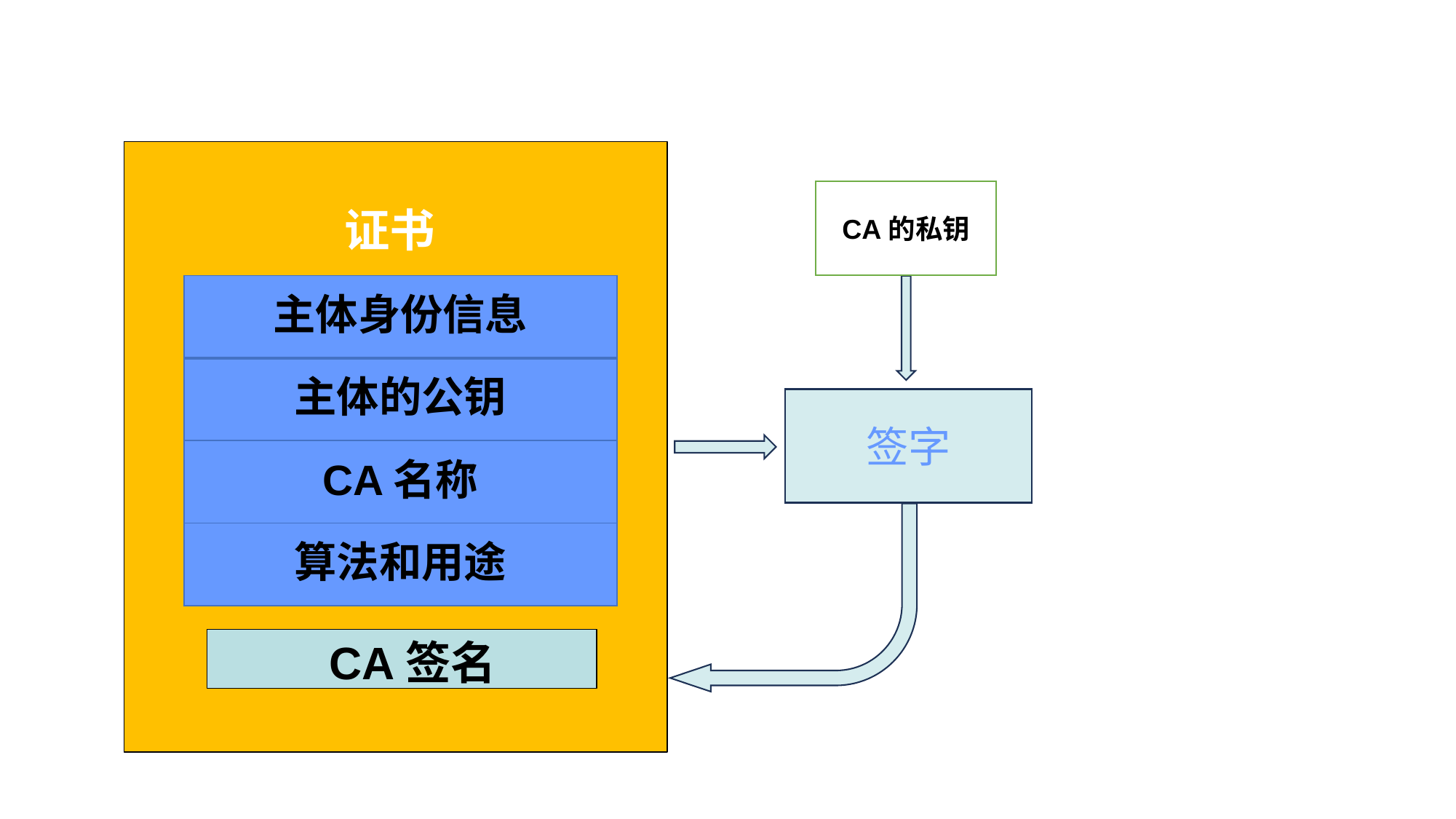

CA的私钥
证书
| 主体身份信息 |
| --- |
| 主体的公钥 |
| CA名称 |
| 算法和用途 |

签字

CA签名